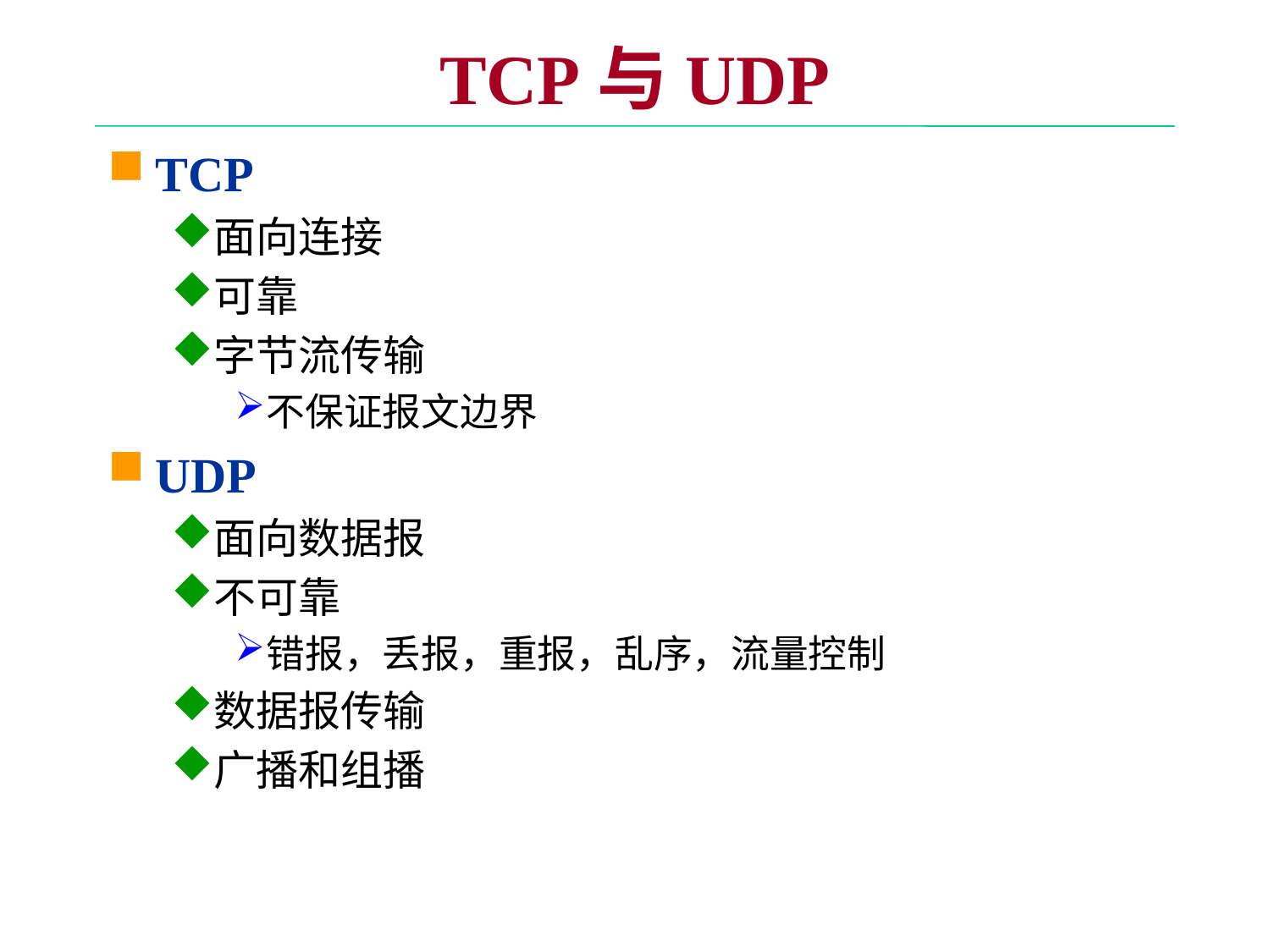

# TCP与UDP
TCP
面向连接
可靠
字节流传输
不保证报文边界
UDP
面向数据报
不可靠
错报，丢报，重报，乱序，流量控制
数据报传输
广播和组播